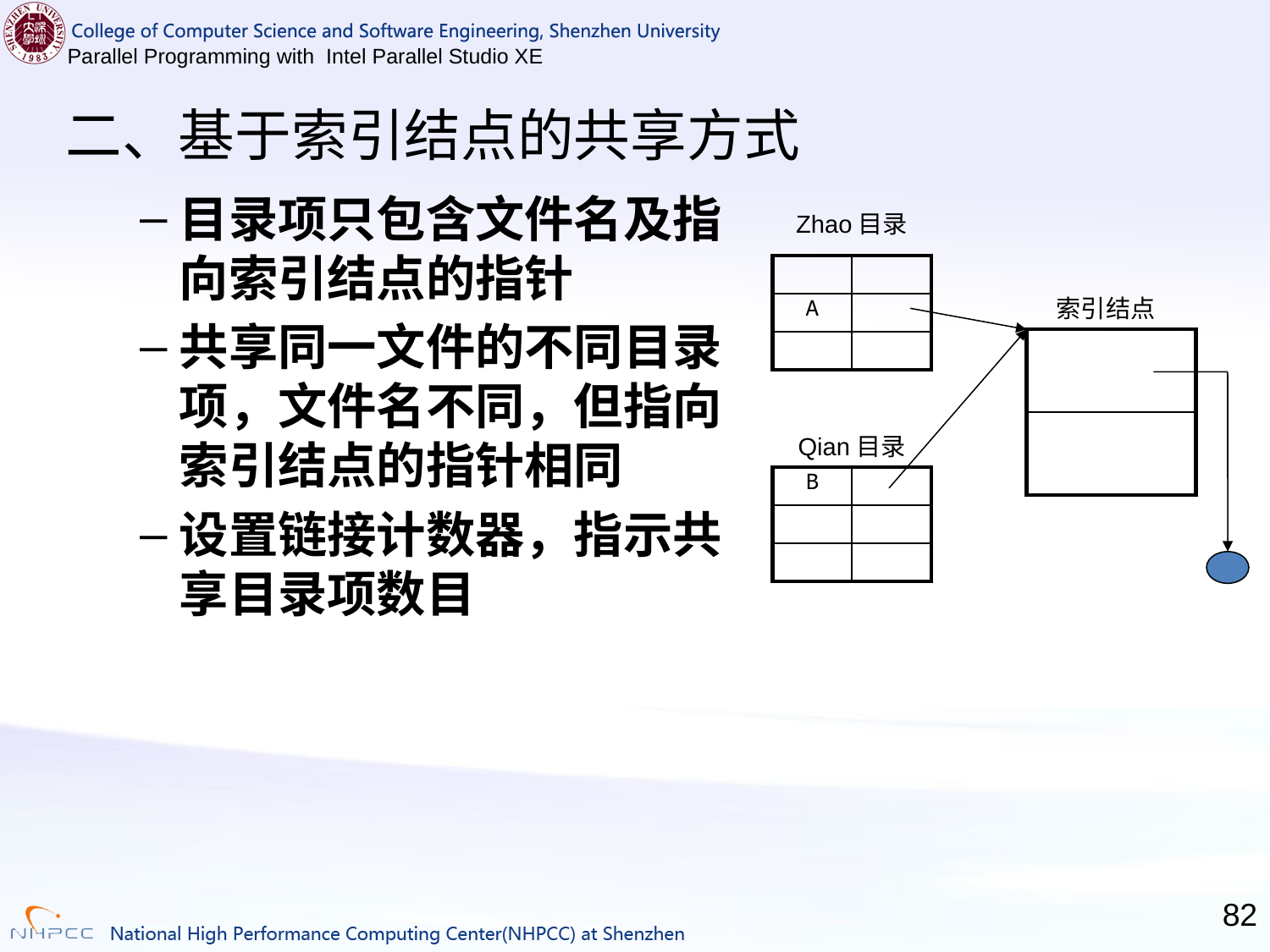

# 二、基于索引结点的共享方式
目录项只包含文件名及指向索引结点的指针
共享同一文件的不同目录项，文件名不同，但指向索引结点的指针相同
设置链接计数器，指示共享目录项数目
Zhao目录
|  |  |
| --- | --- |
| A |  |
|  |  |
索引结点

|  |
| --- |
|  |

Qian目录
| B |  |
| --- | --- |
|  |  |
|  |  |

82